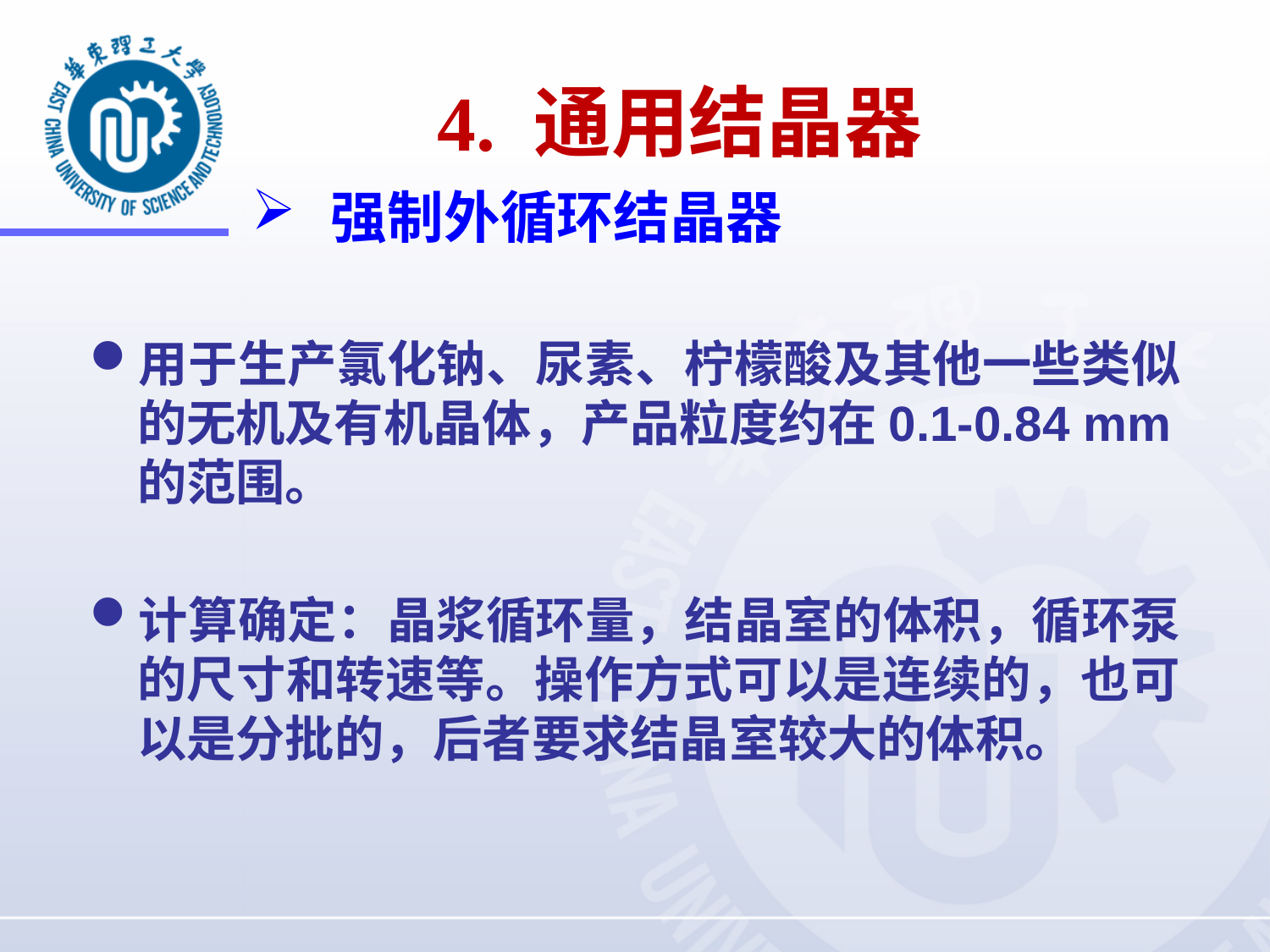

4. 通用结晶器
强制外循环结晶器
用于生产氯化钠、尿素、柠檬酸及其他一些类似的无机及有机晶体，产品粒度约在0.1-0.84 mm的范围。

计算确定：晶浆循环量，结晶室的体积，循环泵的尺寸和转速等。操作方式可以是连续的，也可以是分批的，后者要求结晶室较大的体积。